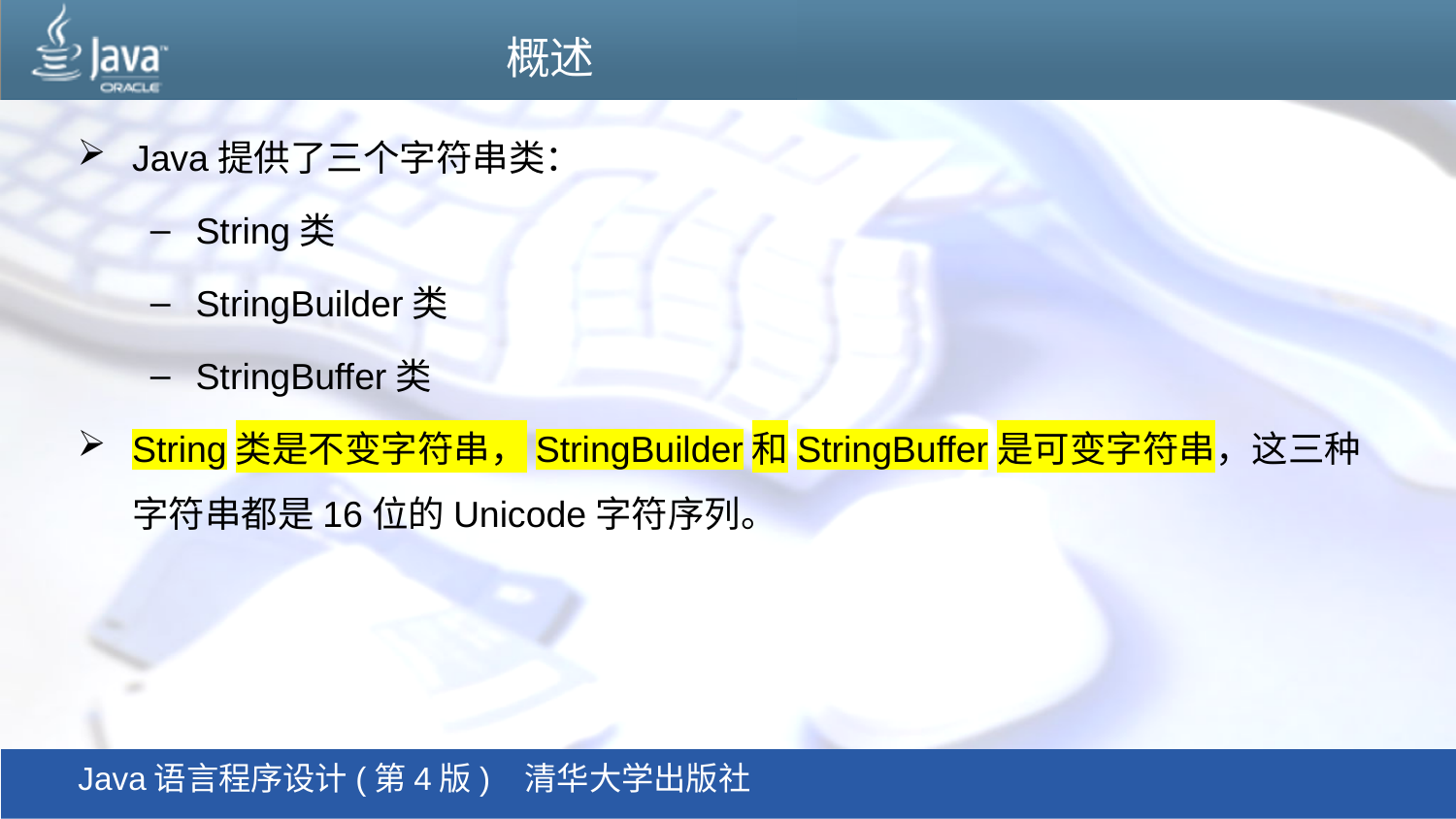

# 概述
Java提供了三个字符串类：
String类
StringBuilder类
StringBuffer类
String类是不变字符串，StringBuilder和StringBuffer是可变字符串，这三种字符串都是16位的Unicode字符序列。